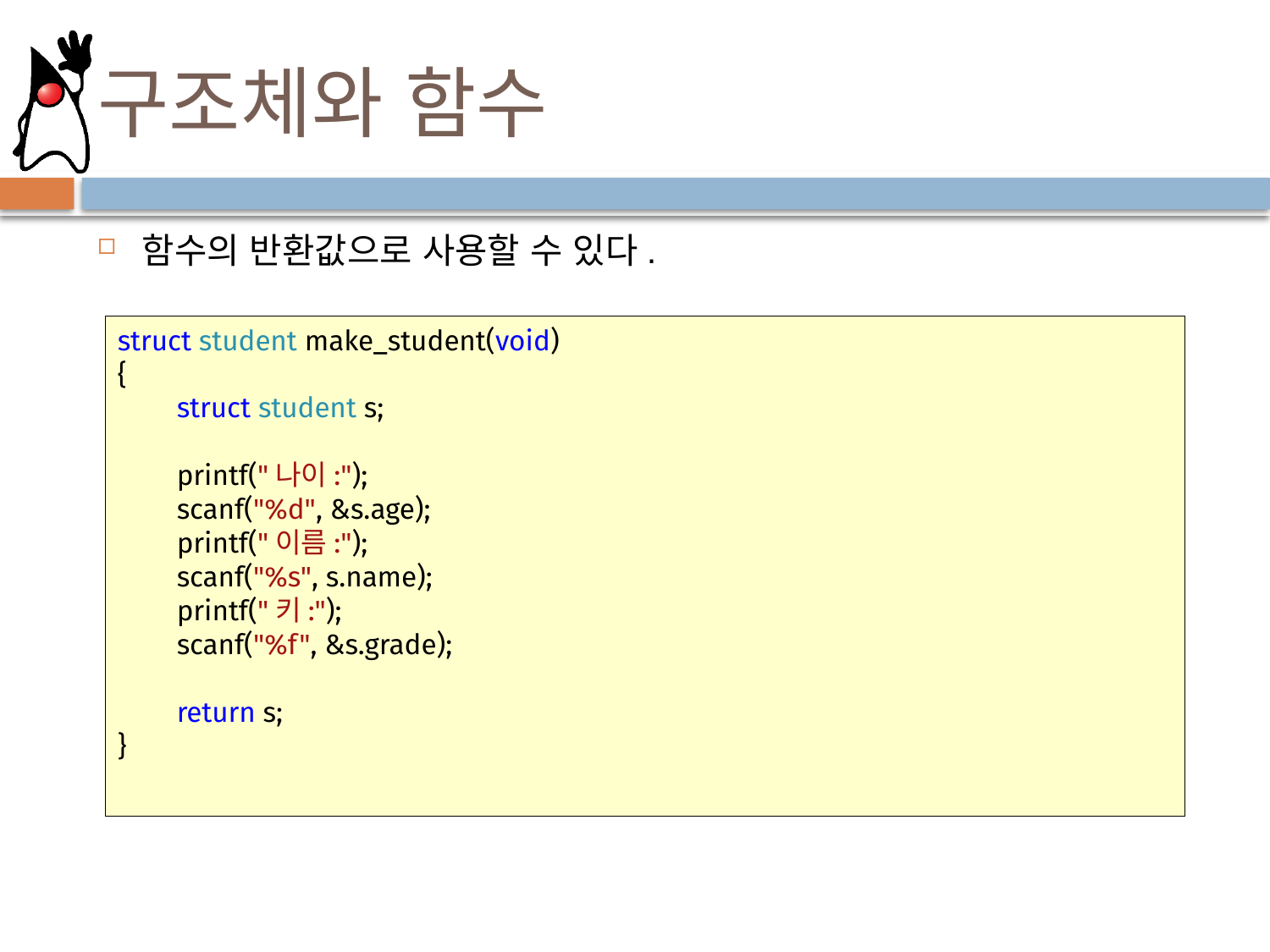

# 구조체와 함수
함수의 반환값으로 사용할 수 있다.
struct student make_student(void)
{
        struct student s;

        printf("나이:");
        scanf("%d", &s.age);
        printf("이름:");
        scanf("%s", s.name);
        printf("키:");
        scanf("%f", &s.grade);

        return s;
}